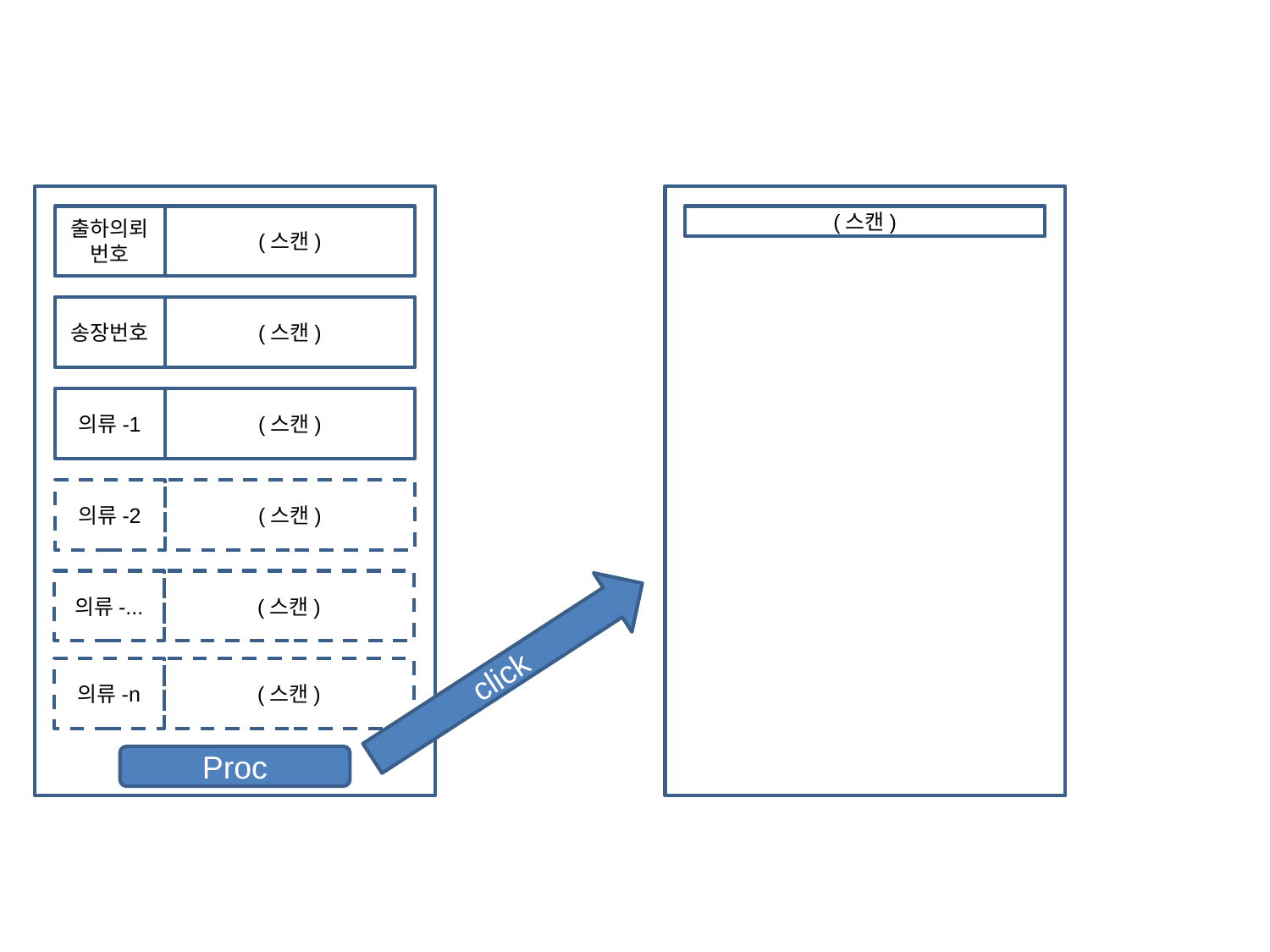

출하의뢰번호
(스캔)
(스캔)
송장번호
(스캔)
의류-1
(스캔)
의류-2
(스캔)
의류-...
(스캔)
click
의류-n
(스캔)
Proc